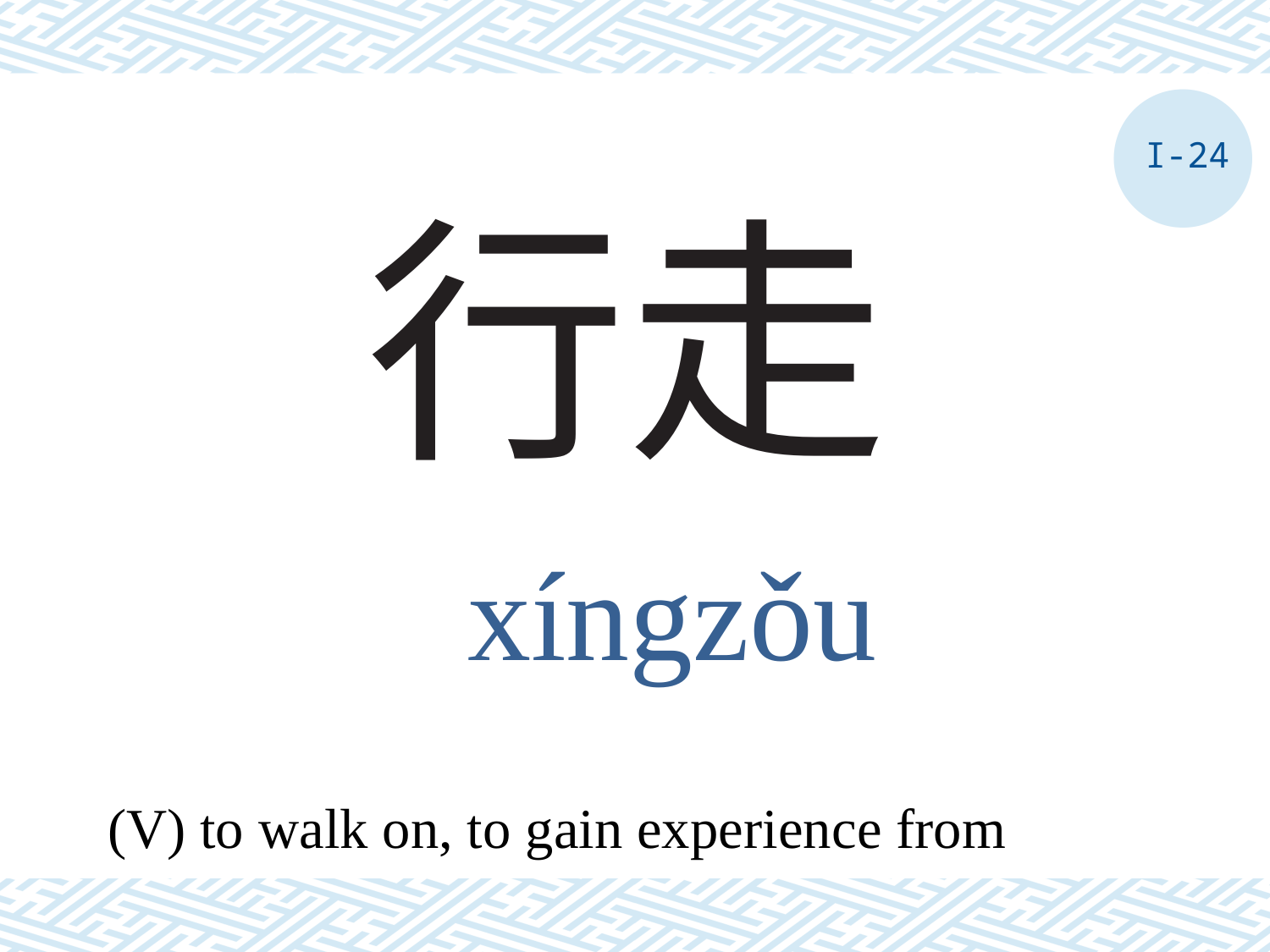

I-24

# 行走
xíngzǒu
(V) to walk on, to gain experience from